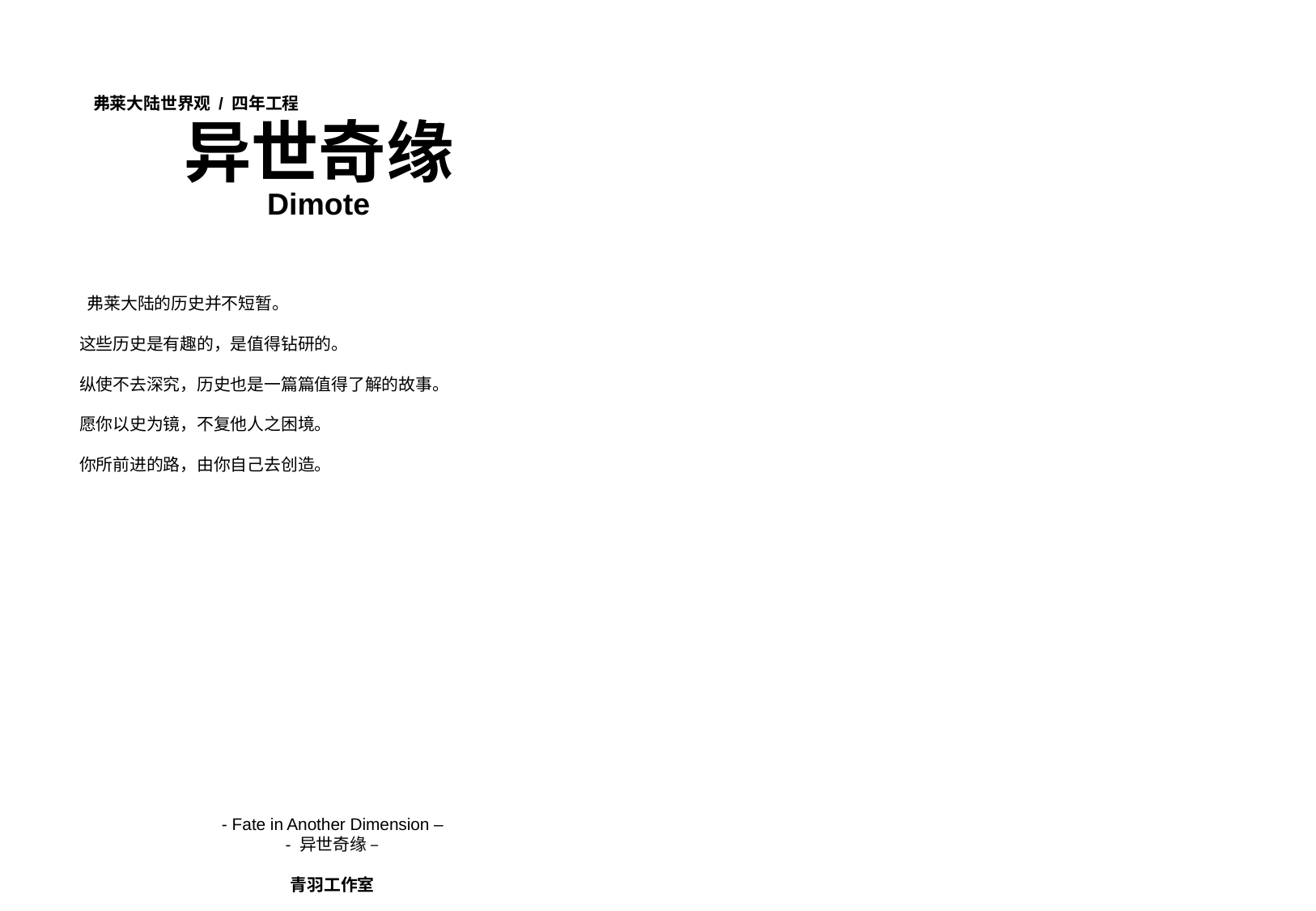

弗莱大陆世界观 / 四年工程
异世奇缘
Dimote
 弗莱大陆的历史并不短暂。

这些历史是有趣的，是值得钻研的。

纵使不去深究，历史也是一篇篇值得了解的故事。

愿你以史为镜，不复他人之困境。

你所前进的路，由你自己去创造。
- Fate in Another Dimension –
- 异世奇缘 –

青羽工作室